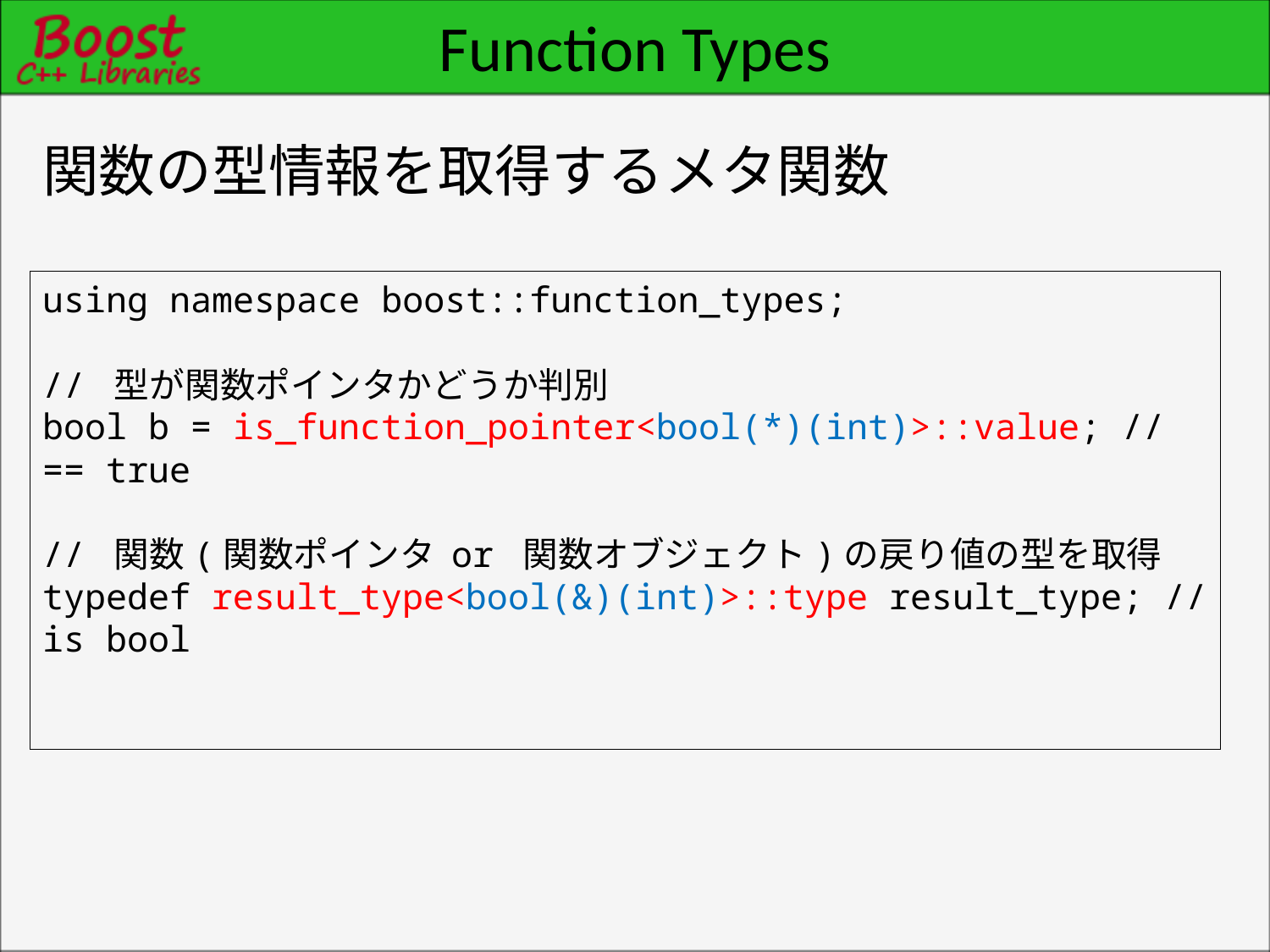

# Function Types
関数の型情報を取得するメタ関数
using namespace boost::function_types;

// 型が関数ポインタかどうか判別
bool b = is_function_pointer<bool(*)(int)>::value; // == true

// 関数(関数ポインタ or 関数オブジェクト)の戻り値の型を取得
typedef result_type<bool(&)(int)>::type result_type; // is bool